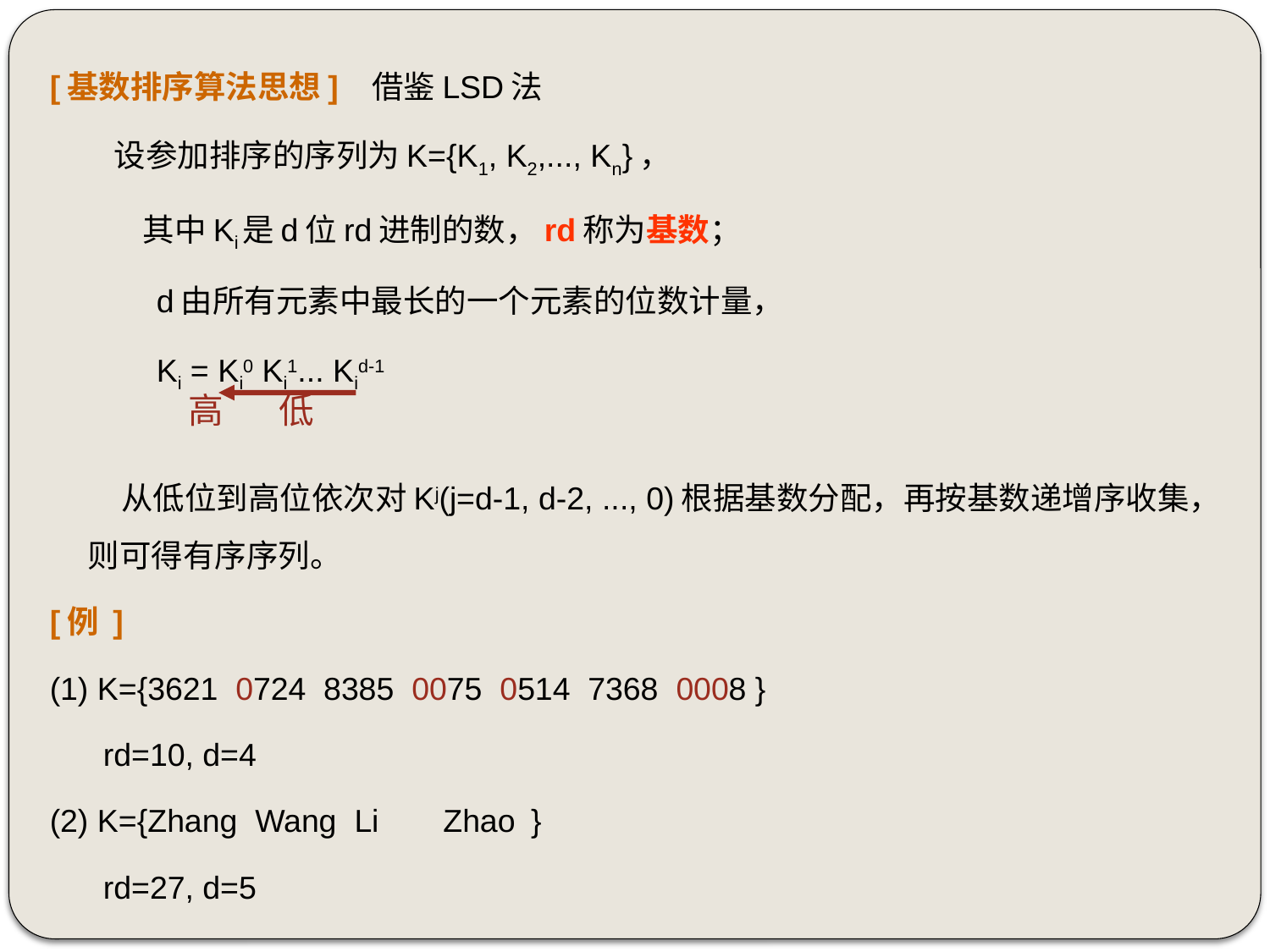

[基数排序算法思想]   借鉴LSD法
        设参加排序的序列为K={K1, K2,..., Kn}，
            其中Ki是d位rd进制的数，rd称为基数；
            d由所有元素中最长的一个元素的位数计量，
            Ki = Ki0 Ki1... Kid-1

         从低位到高位依次对Kj(j=d-1, d-2, ..., 0)根据基数分配，再按基数递增序收集，则可得有序序列。
[例 ]
(1) K={3621  0724  8385  0075  0514  7368  0008 }
      rd=10, d=4
(2) K={Zhang  Wang  Li  Zhao}
      rd=27, d=5
高       低